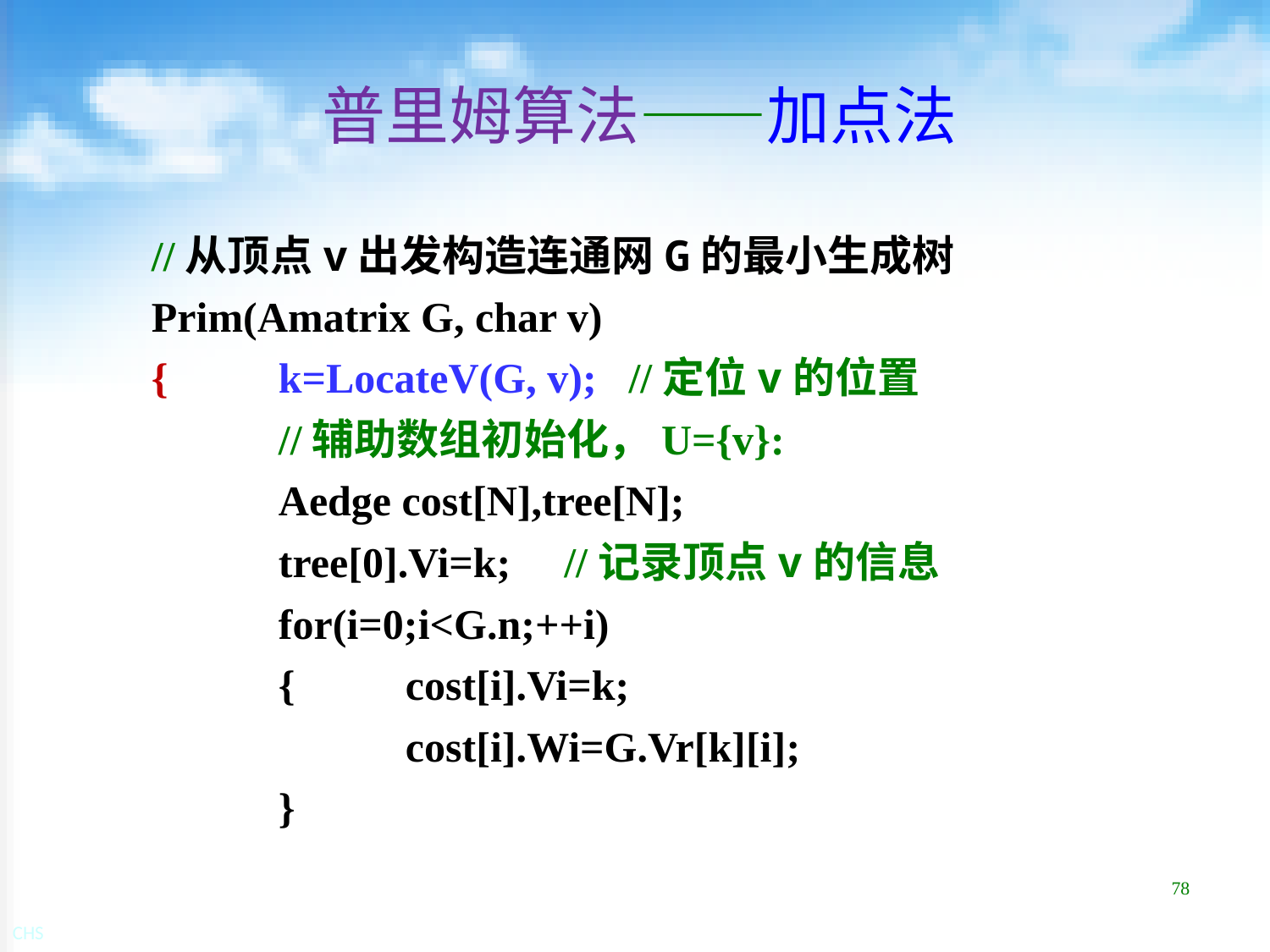

# 普里姆算法——加点法
//从顶点v出发构造连通网G的最小生成树
Prim(Amatrix G, char v)
{	k=LocateV(G, v);   //定位v的位置
	//辅助数组初始化，U={v}:
	Aedge cost[N],tree[N];
	tree[0].Vi=k;     //记录顶点v的信息
	for(i=0;i<G.n;++i)
	{	cost[i].Vi=k;
		cost[i].Wi=G.Vr[k][i];
	}
78